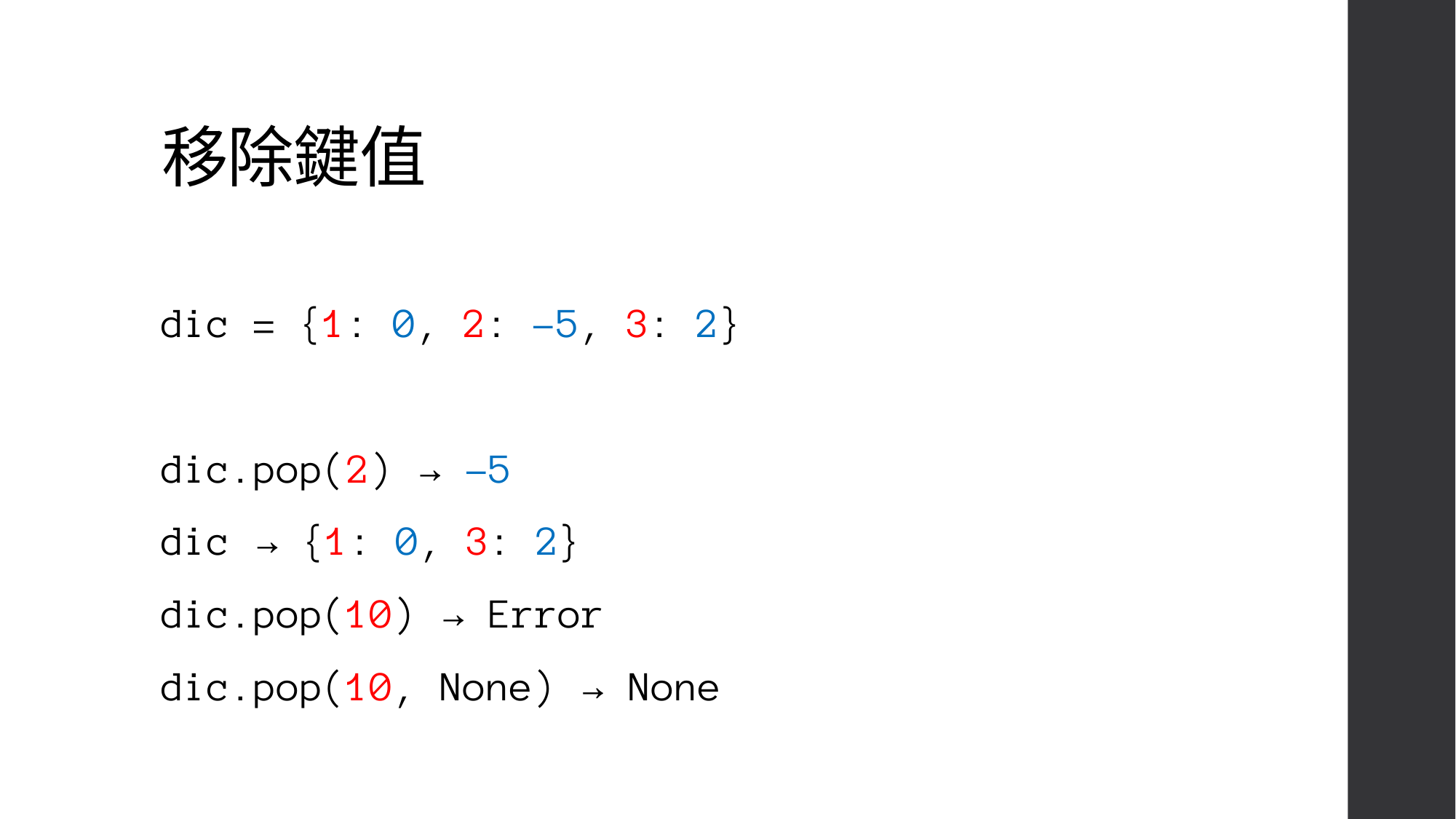

# 移除鍵值

dic = {1: 0, 2: -5, 3: 2}

dic.pop(2) → -5
dic → {1: 0, 3: 2}
dic.pop(10) → Error
dic.pop(10, None) → None